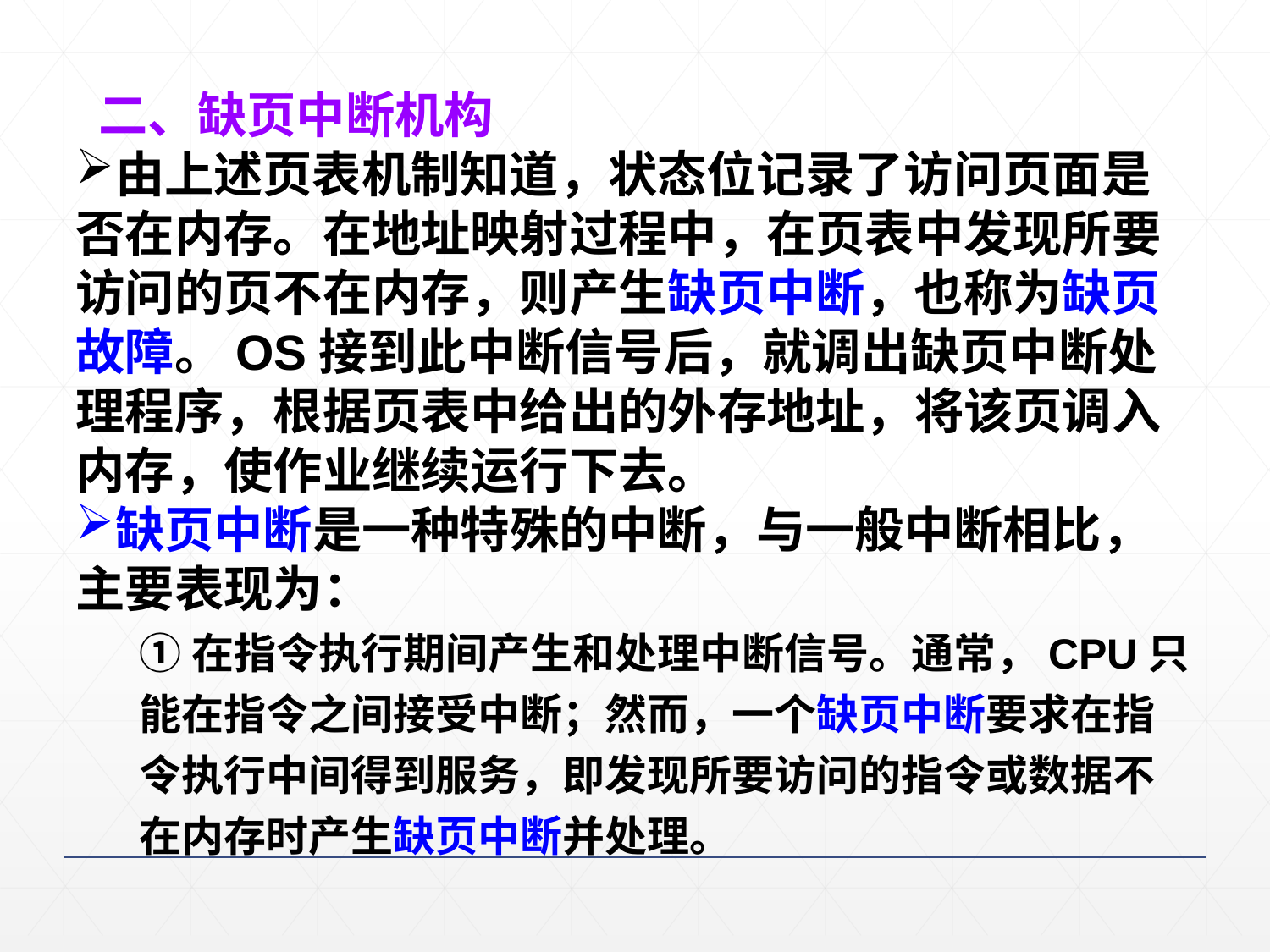

二、缺页中断机构
由上述页表机制知道，状态位记录了访问页面是否在内存。在地址映射过程中，在页表中发现所要访问的页不在内存，则产生缺页中断，也称为缺页故障。OS接到此中断信号后，就调出缺页中断处理程序，根据页表中给出的外存地址，将该页调入内存，使作业继续运行下去。
缺页中断是一种特殊的中断，与一般中断相比，主要表现为：
①在指令执行期间产生和处理中断信号。通常，CPU只能在指令之间接受中断；然而，一个缺页中断要求在指令执行中间得到服务，即发现所要访问的指令或数据不在内存时产生缺页中断并处理。